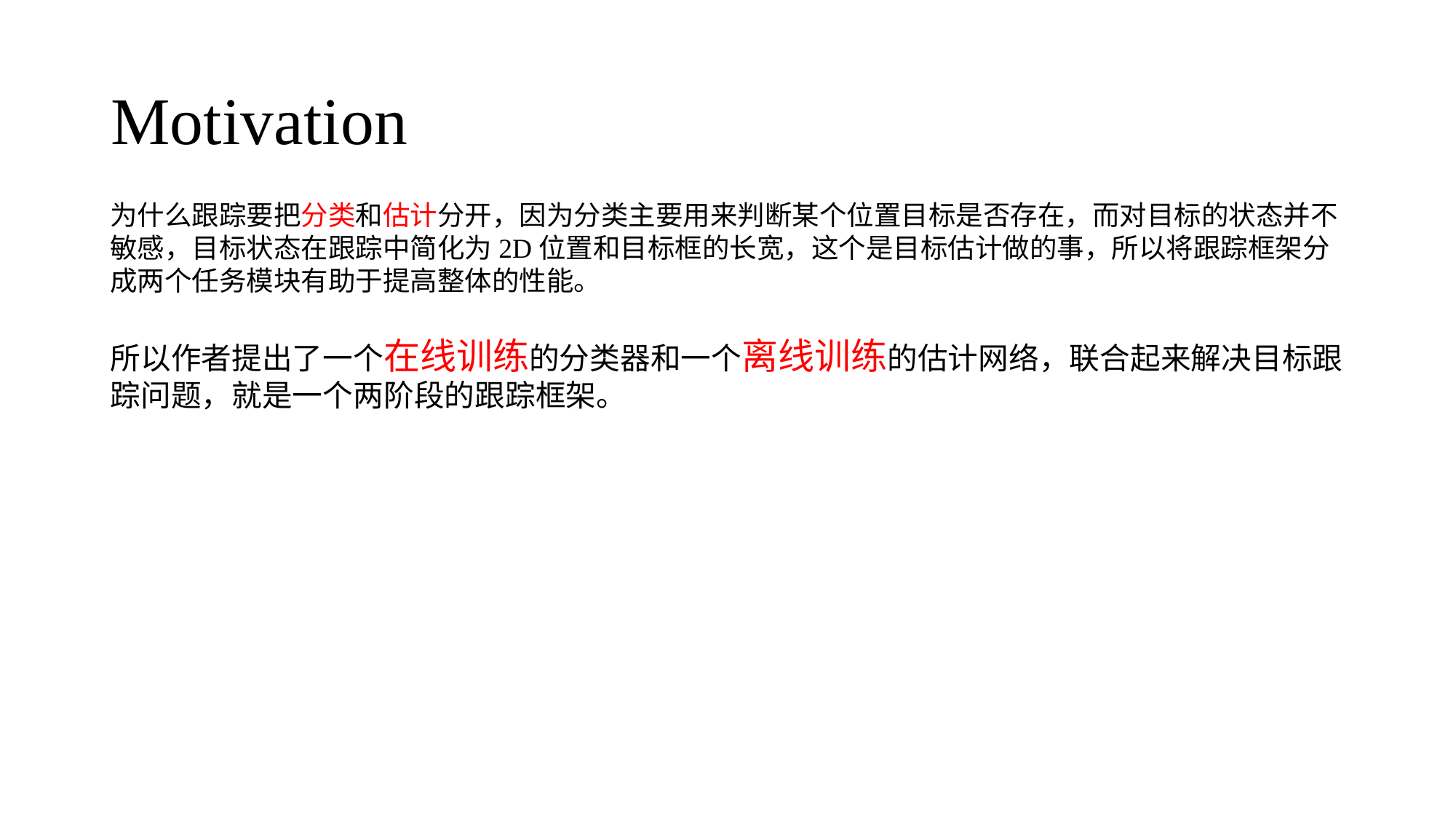

# Motivation
为什么跟踪要把分类和估计分开，因为分类主要用来判断某个位置目标是否存在，而对目标的状态并不敏感，目标状态在跟踪中简化为2D位置和目标框的长宽，这个是目标估计做的事，所以将跟踪框架分成两个任务模块有助于提高整体的性能。

所以作者提出了一个在线训练的分类器和一个离线训练的估计网络，联合起来解决目标跟踪问题，就是一个两阶段的跟踪框架。